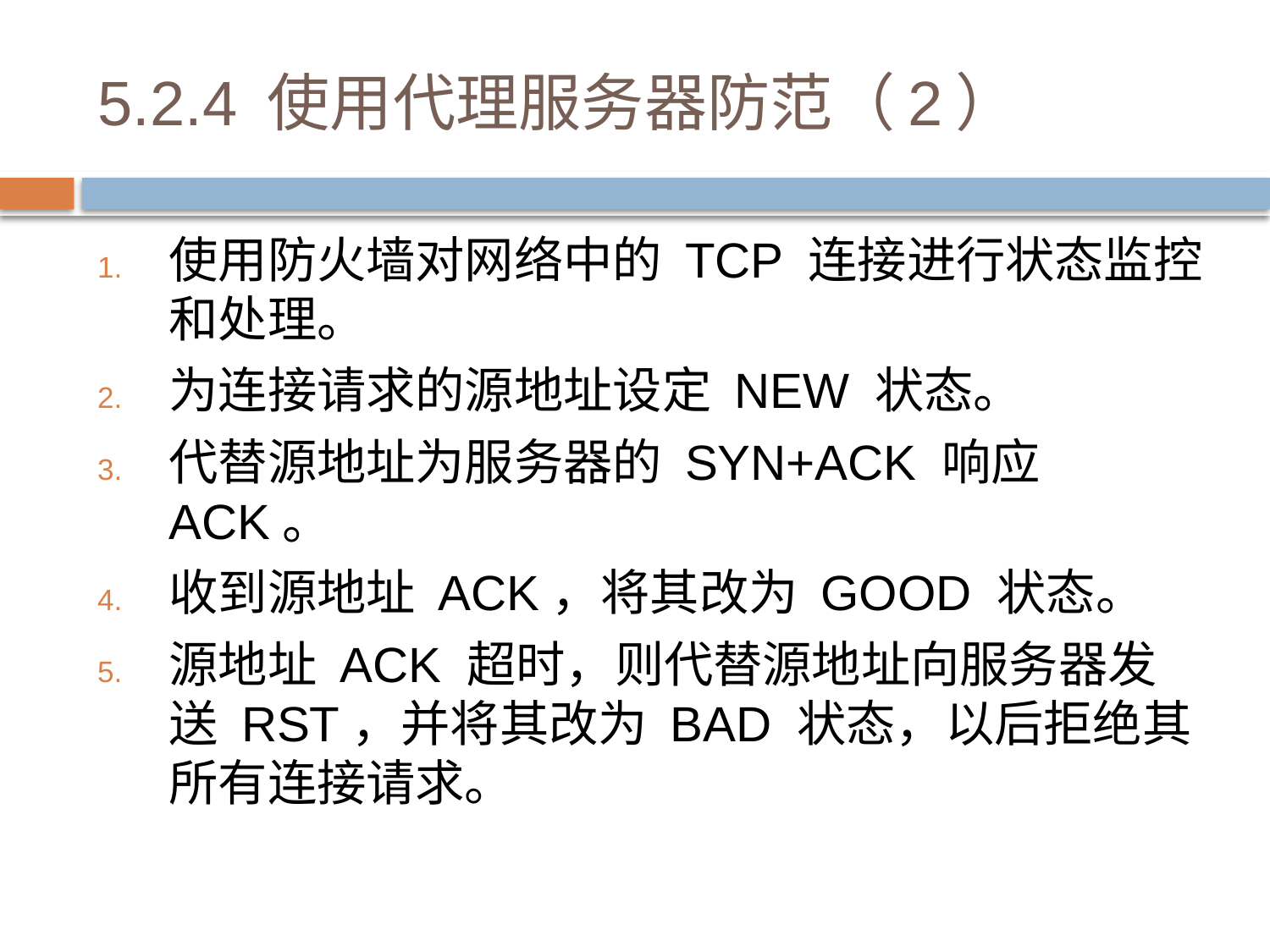

# 5.2.4 使用代理服务器防范（2）
使用防火墙对网络中的 TCP 连接进行状态监控和处理。
为连接请求的源地址设定 NEW 状态。
代替源地址为服务器的 SYN+ACK 响应 ACK。
收到源地址 ACK，将其改为 GOOD 状态。
源地址 ACK 超时，则代替源地址向服务器发送 RST，并将其改为 BAD 状态，以后拒绝其所有连接请求。